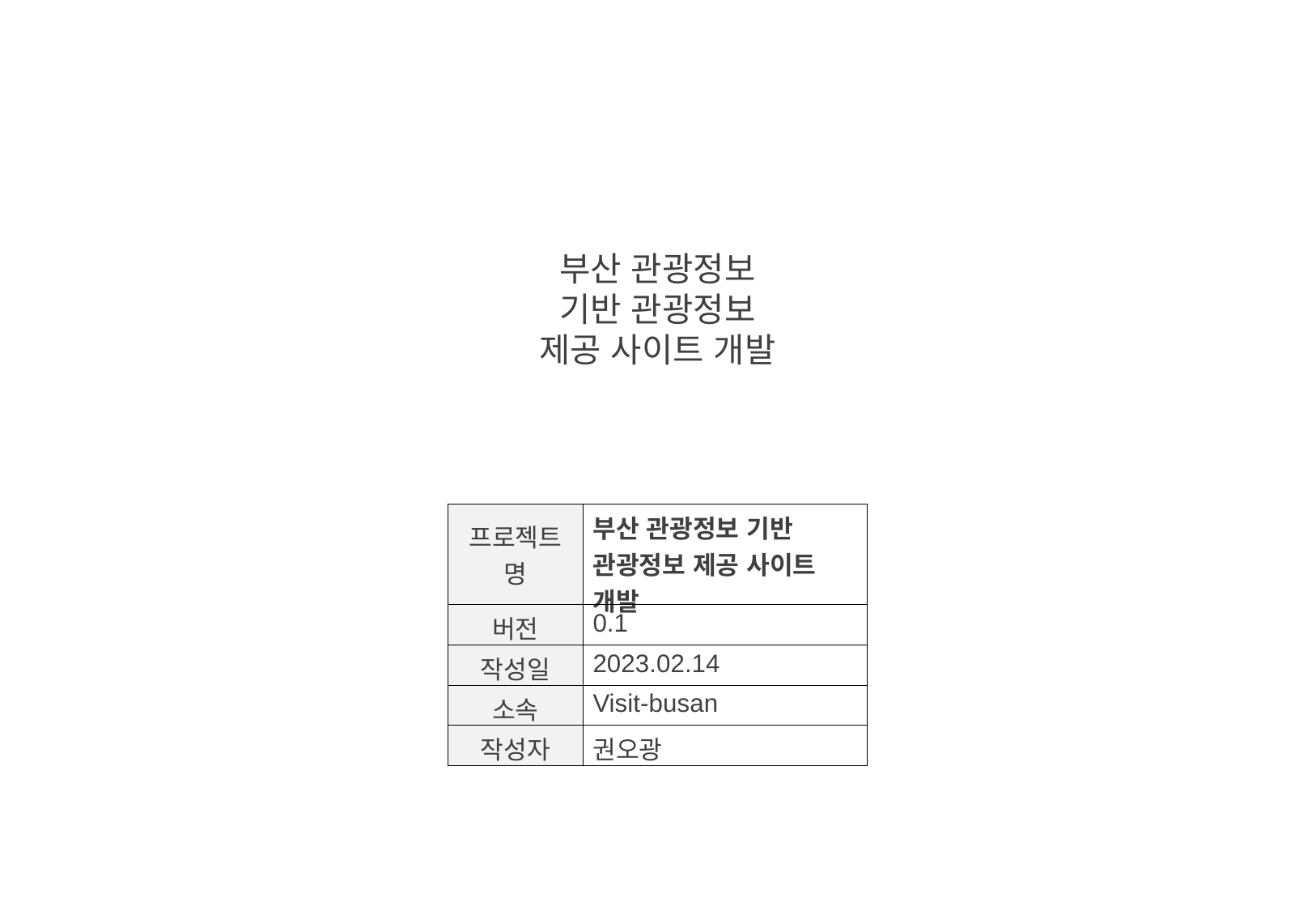

부산 관광정보 기반 관광정보 제공 사이트 개발
| 프로젝트명 | 부산 관광정보 기반 관광정보 제공 사이트 개발 |
| --- | --- |
| 버전 | 0.1 |
| 작성일 | 2023.02.14 |
| 소속 | Visit-busan |
| 작성자 | 권오광 |